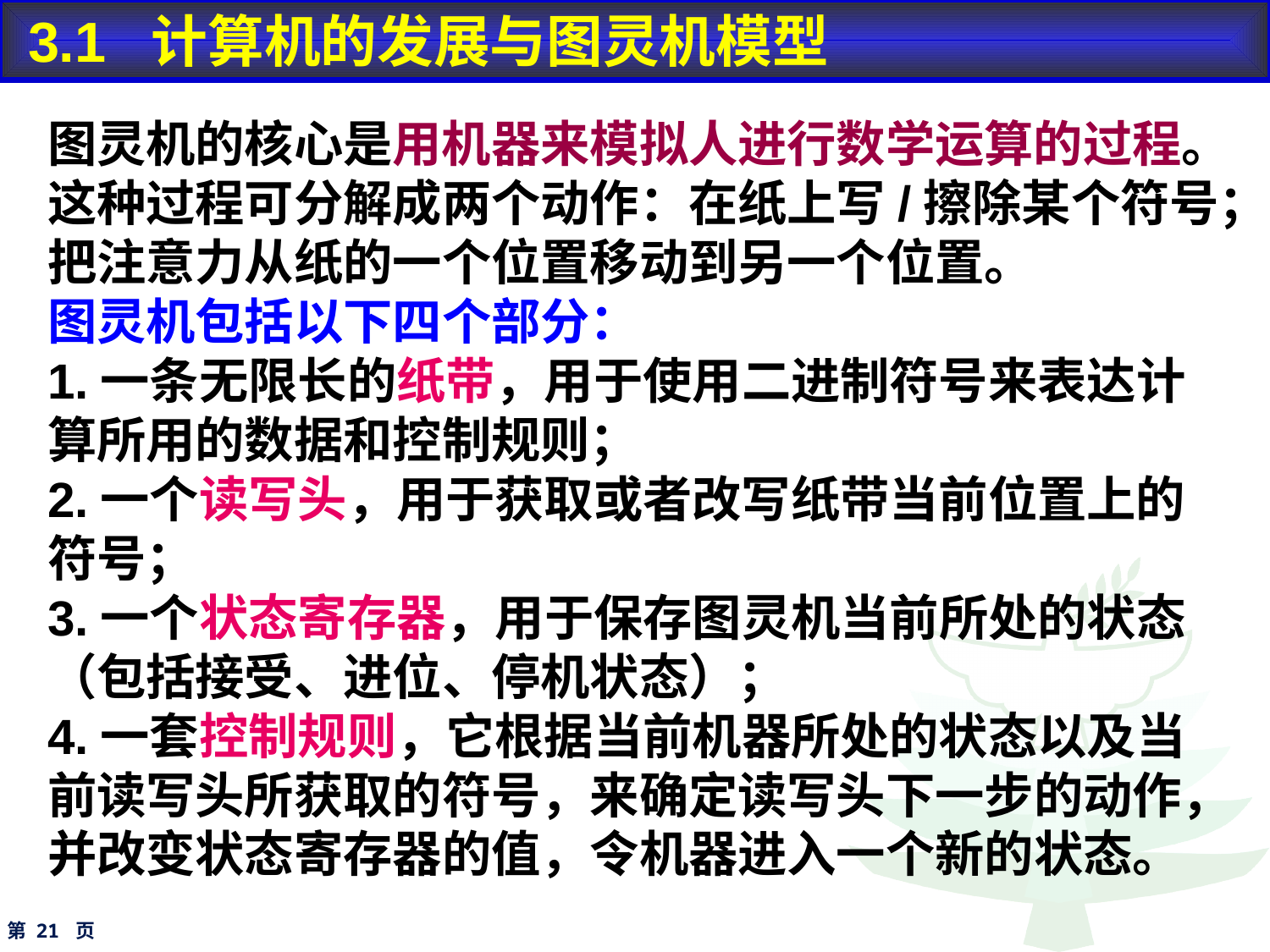

3.1  计算机的发展与图灵机模型
图灵机的核心是用机器来模拟人进行数学运算的过程。这种过程可分解成两个动作：在纸上写/擦除某个符号；把注意力从纸的一个位置移动到另一个位置。
图灵机包括以下四个部分：
1.一条无限长的纸带，用于使用二进制符号来表达计算所用的数据和控制规则；
2.一个读写头，用于获取或者改写纸带当前位置上的符号；
3.一个状态寄存器，用于保存图灵机当前所处的状态（包括接受、进位、停机状态）；
4.一套控制规则，它根据当前机器所处的状态以及当前读写头所获取的符号，来确定读写头下一步的动作，并改变状态寄存器的值，令机器进入一个新的状态。